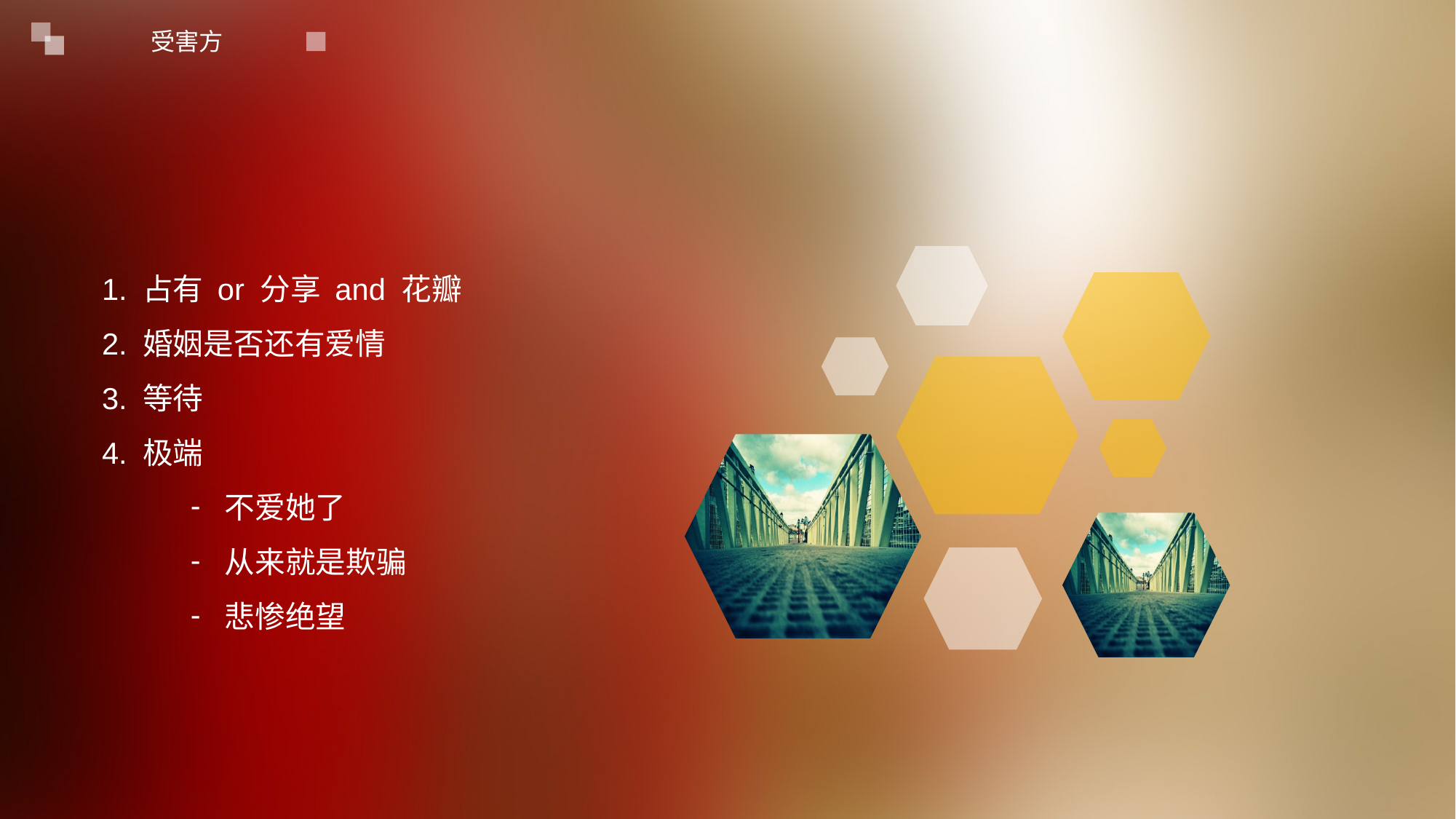

受害方

占有 or 分享 and 花瓣
婚姻是否还有爱情
等待
极端
不爱她了
从来就是欺骗
悲惨绝望